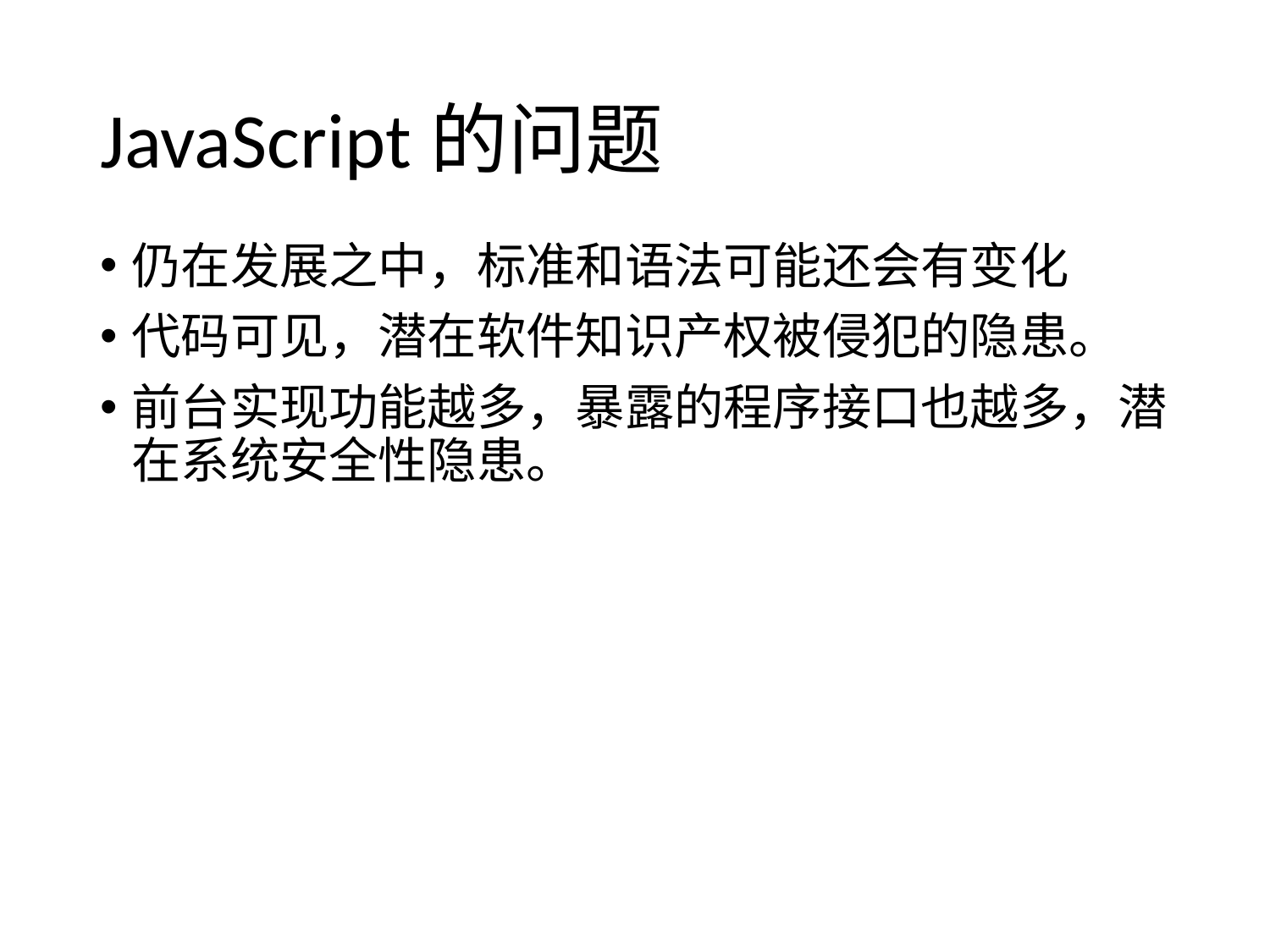

# JavaScript的问题
仍在发展之中，标准和语法可能还会有变化
代码可见，潜在软件知识产权被侵犯的隐患。
前台实现功能越多，暴露的程序接口也越多，潜在系统安全性隐患。